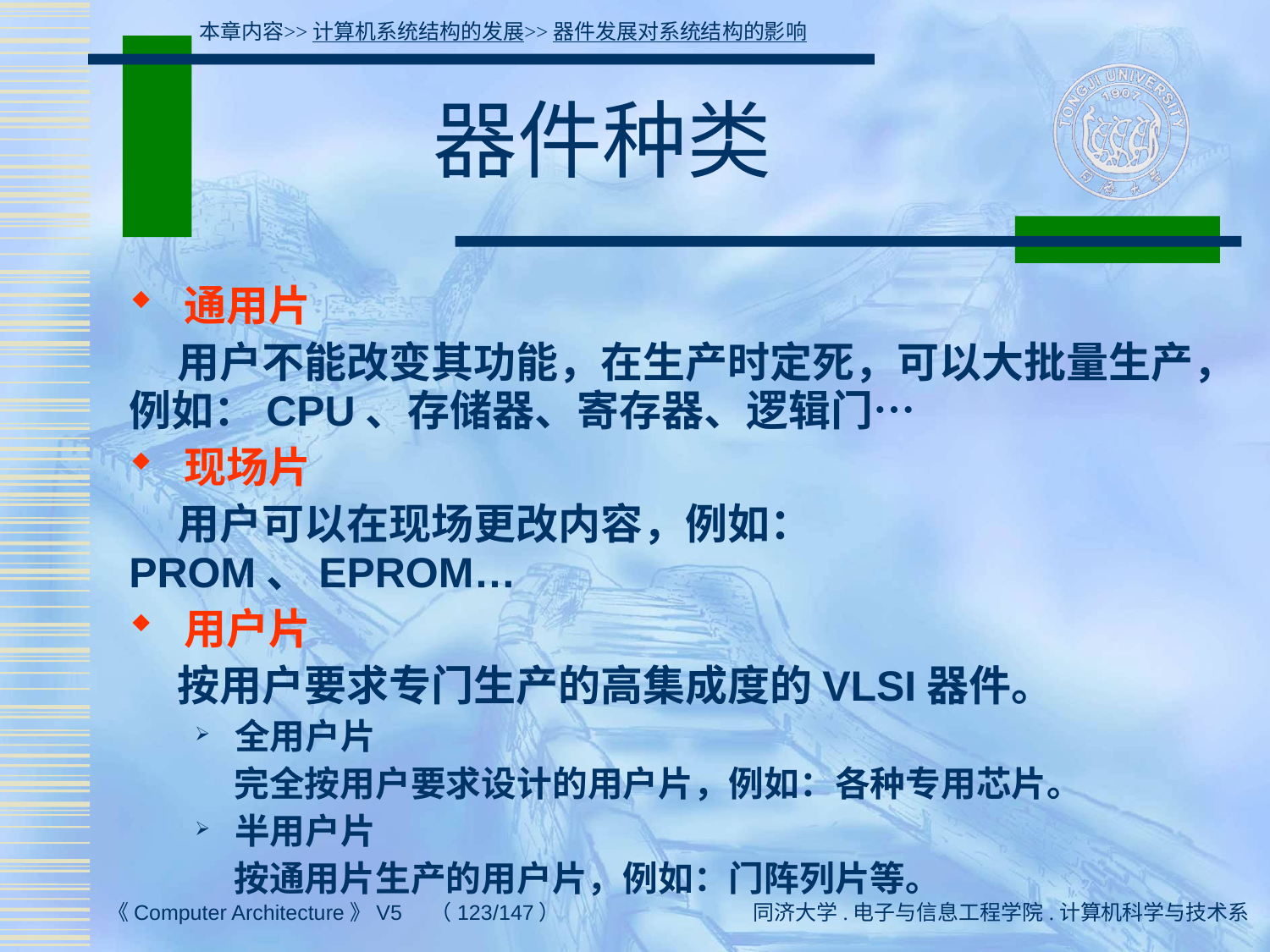

本章内容>>计算机系统结构的发展>>器件发展对系统结构的影响
# 器件种类
  通用片
    用户不能改变其功能，在生产时定死，可以大批量生产，例如：CPU、存储器、寄存器、逻辑门…
  现场片
    用户可以在现场更改内容，例如：PROM、EPROM…
  用户片
    按用户要求专门生产的高集成度的VLSI器件。
全用户片
            完全按用户要求设计的用户片，例如：各种专用芯片。
半用户片
            按通用片生产的用户片，例如：门阵列片等。